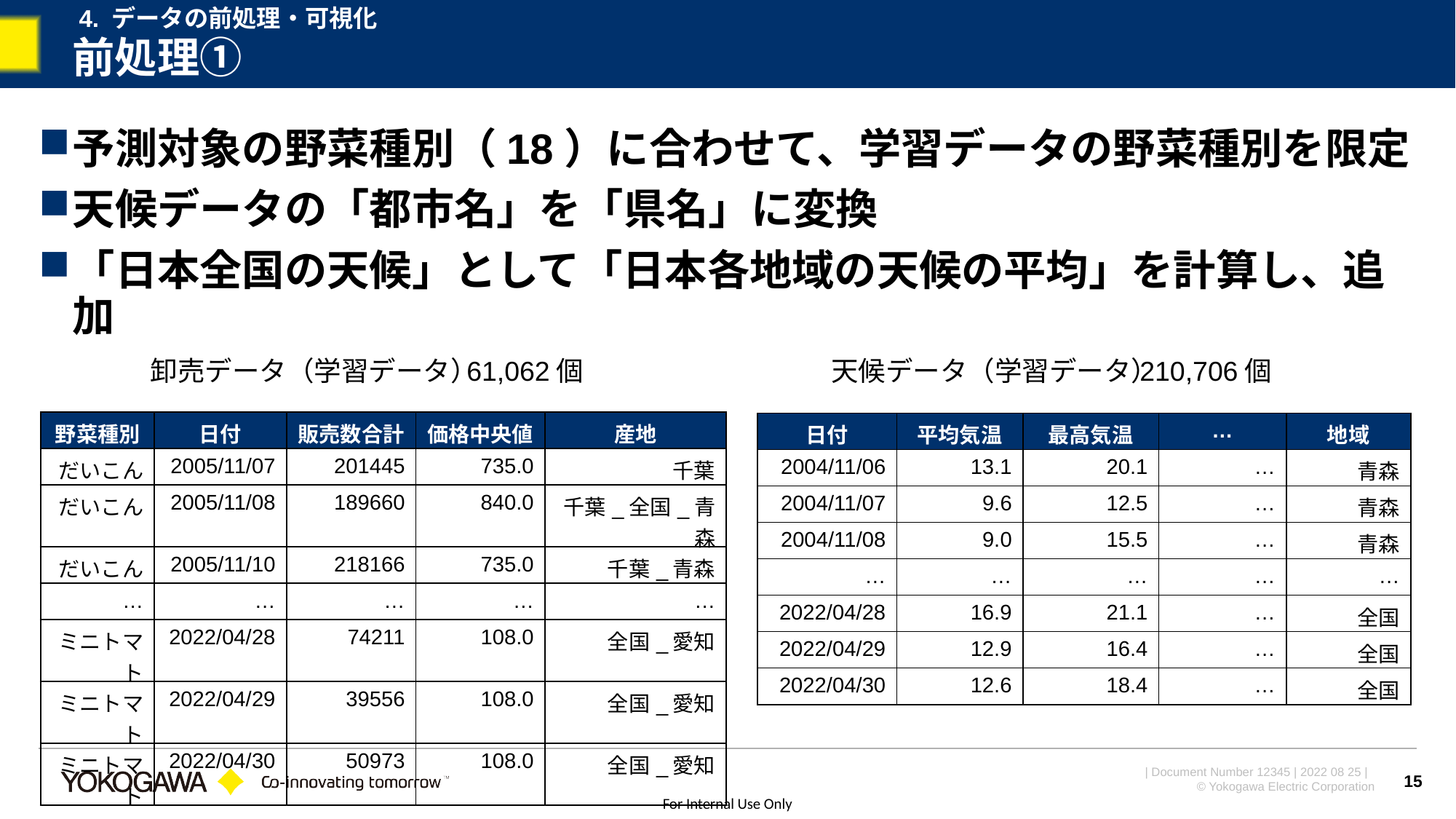

4. データの前処理・可視化
# 前処理①
予測対象の野菜種別（18）に合わせて、学習データの野菜種別を限定
天候データの「都市名」を「県名」に変換
「日本全国の天候」として「日本各地域の天候の平均」を計算し、追加

卸売データ（学習データ）
61,062個
天候データ（学習データ）
210,706個
| 野菜種別 | 日付 | 販売数合計 | 価格中央値 | 産地 |
| --- | --- | --- | --- | --- |
| だいこん | 2005/11/07 | 201445 | 735.0 | 千葉 |
| だいこん | 2005/11/08 | 189660 | 840.0 | 千葉\_全国\_青森 |
| だいこん | 2005/11/10 | 218166 | 735.0 | 千葉\_青森 |
| … | … | … | … | … |
| ミニトマト | 2022/04/28 | 74211 | 108.0 | 全国\_愛知 |
| ミニトマト | 2022/04/29 | 39556 | 108.0 | 全国\_愛知 |
| ミニトマト | 2022/04/30 | 50973 | 108.0 | 全国\_愛知 |
| 日付 | 平均気温 | 最高気温 | … | 地域 |
| --- | --- | --- | --- | --- |
| 2004/11/06 | 13.1 | 20.1 | … | 青森 |
| 2004/11/07 | 9.6 | 12.5 | … | 青森 |
| 2004/11/08 | 9.0 | 15.5 | … | 青森 |
| … | … | … | … | … |
| 2022/04/28 | 16.9 | 21.1 | … | 全国 |
| 2022/04/29 | 12.9 | 16.4 | … | 全国 |
| 2022/04/30 | 12.6 | 18.4 | … | 全国 |
15